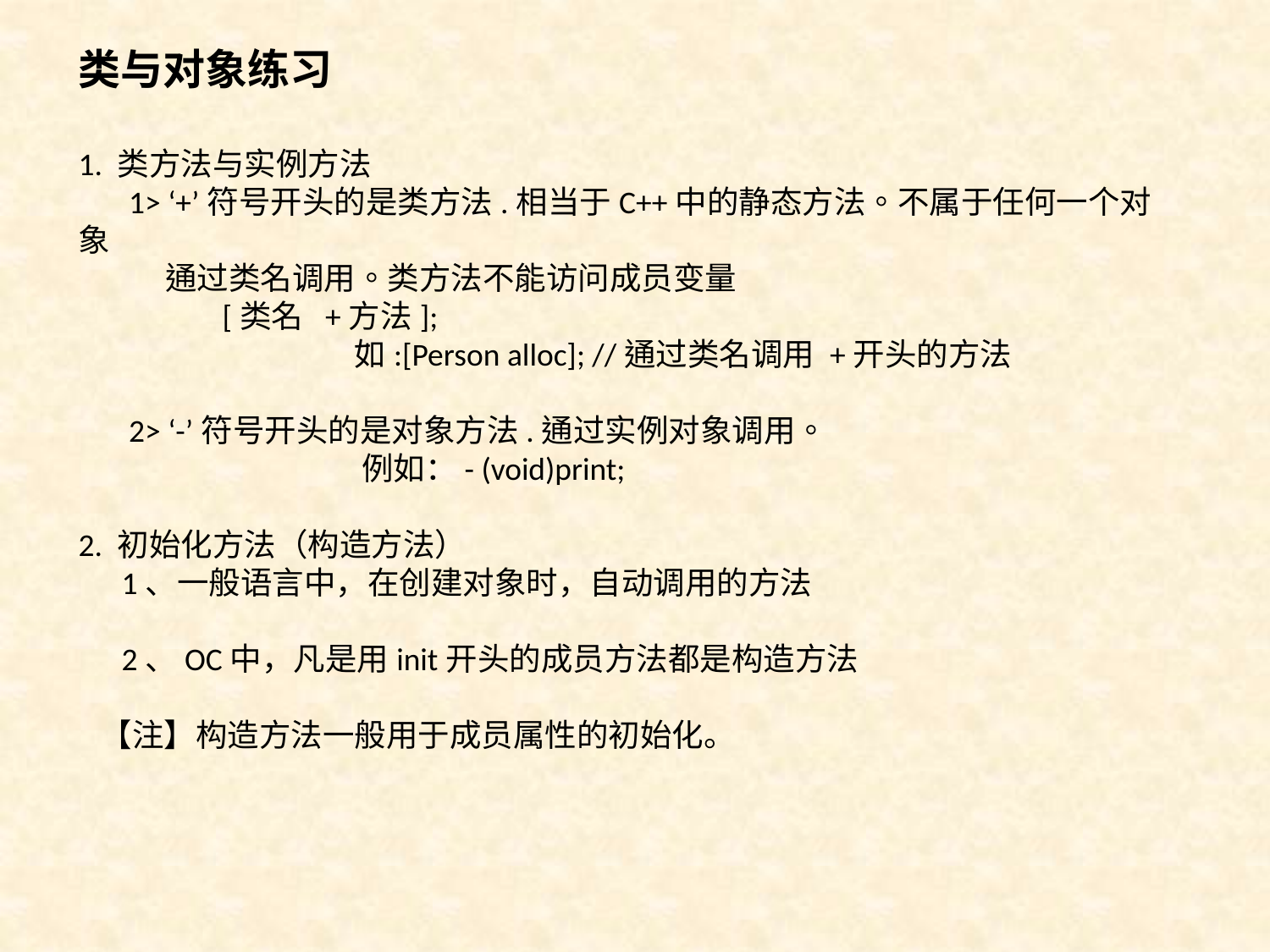

类与对象练习

1. 类方法与实例方法
       1> ‘+’符号开头的是类方法.相当于C++中的静态方法。不属于任何一个对象
           通过类名调用。类方法不能访问成员变量
                    [类名  +方法];
		  如:[Person alloc]; //通过类名调用 +开头的方法

       2> ‘-’符号开头的是对象方法.通过实例对象调用。
	    	   例如：- (void)print;

2. 初始化方法（构造方法）
      1、一般语言中，在创建对象时，自动调用的方法

      2、OC中，凡是用init开头的成员方法都是构造方法

  【注】构造方法一般用于成员属性的初始化。